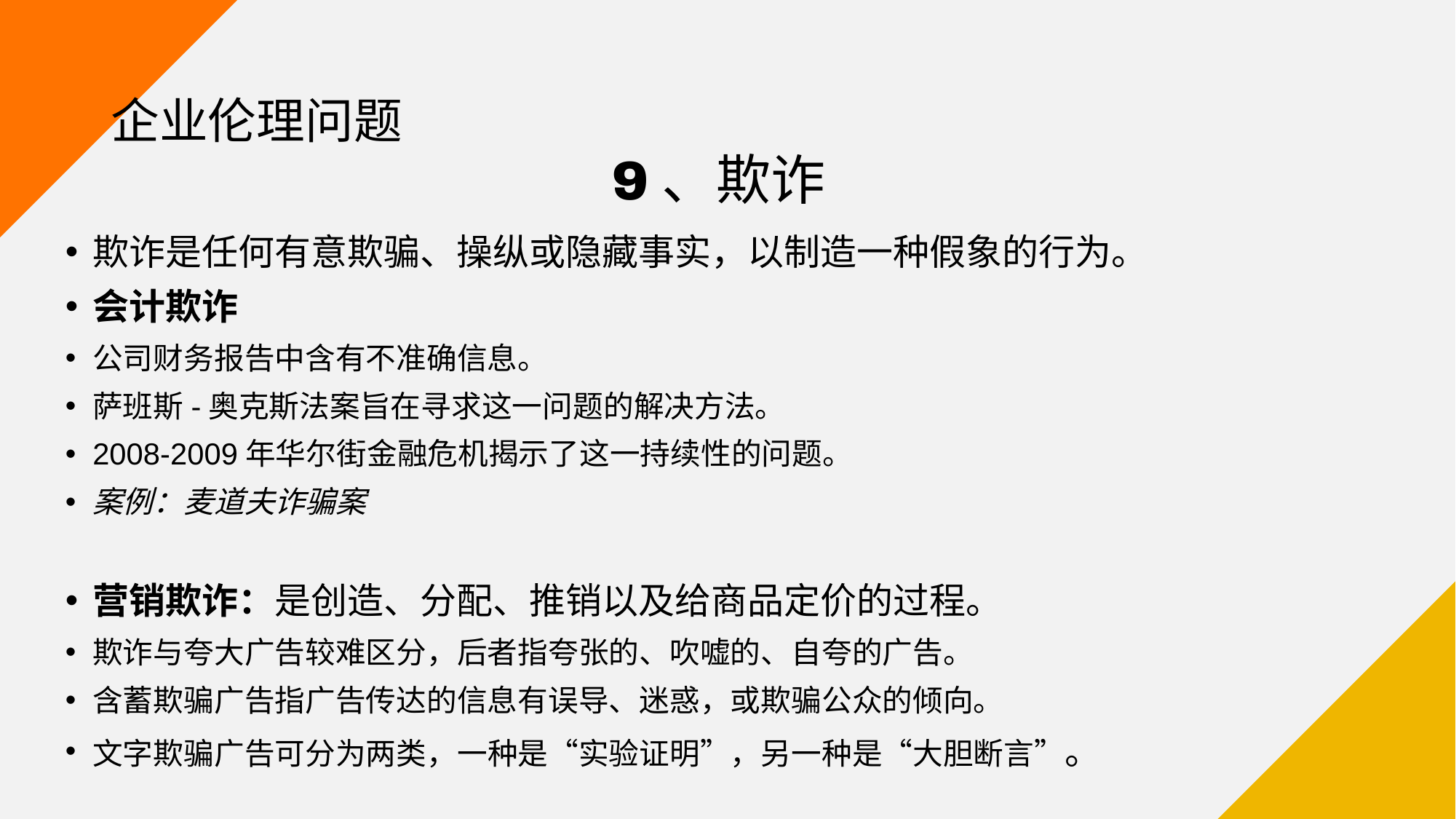

# 企业伦理问题
9、欺诈
欺诈是任何有意欺骗、操纵或隐藏事实，以制造一种假象的行为。
会计欺诈
公司财务报告中含有不准确信息。
萨班斯-奥克斯法案旨在寻求这一问题的解决方法。
2008-2009年华尔街金融危机揭示了这一持续性的问题。
案例：麦道夫诈骗案

营销欺诈：是创造、分配、推销以及给商品定价的过程。
欺诈与夸大广告较难区分，后者指夸张的、吹嘘的、自夸的广告。
含蓄欺骗广告指广告传达的信息有误导、迷惑，或欺骗公众的倾向。
文字欺骗广告可分为两类，一种是“实验证明”，另一种是“大胆断言”。